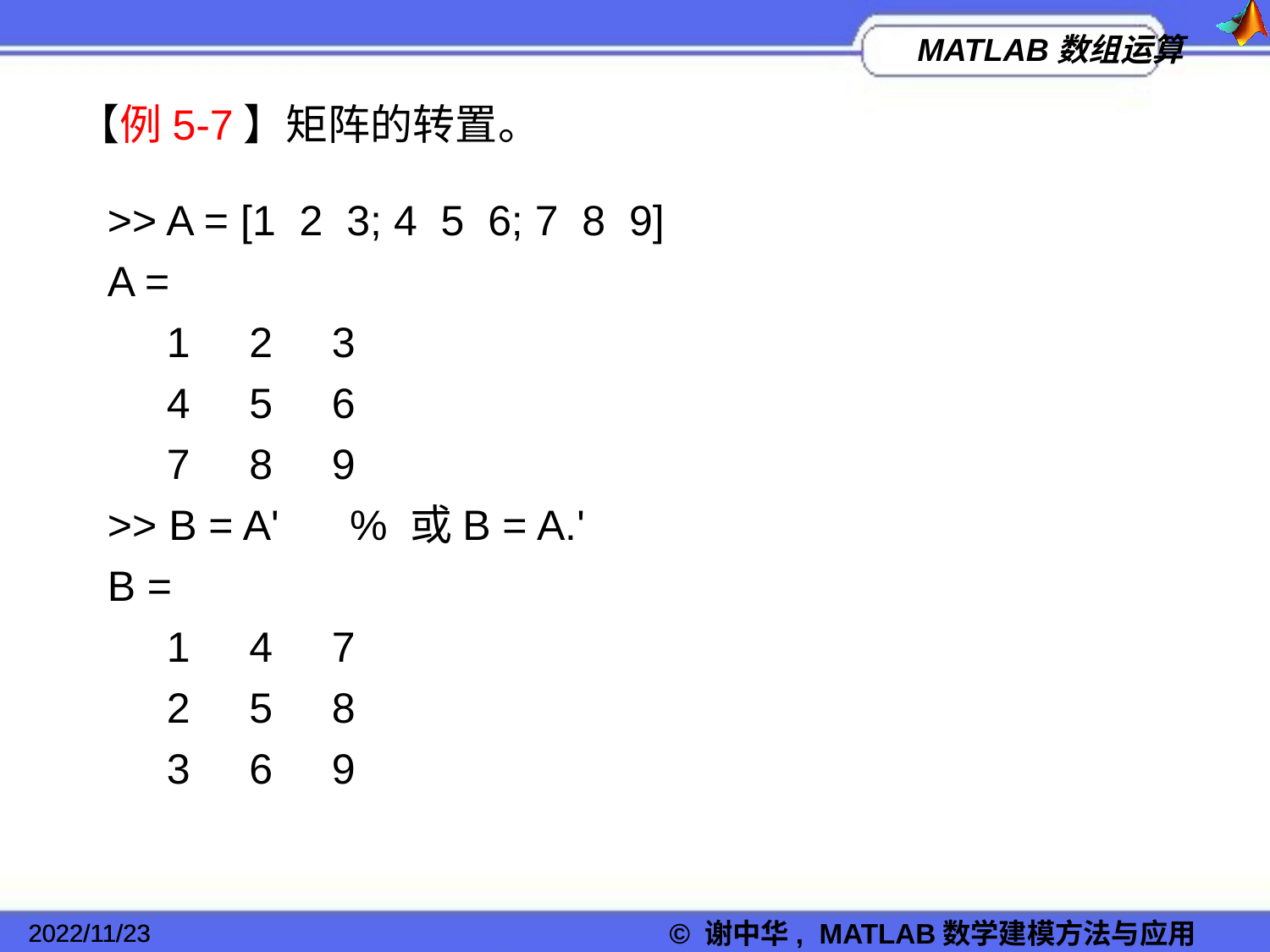

【例5-7】矩阵的转置。
>> A = [1  2  3; 4  5  6; 7  8  9]
A =
     1     2     3
     4     5     6
     7     8     9
>> B = A'      % 或B = A.'
B =
     1     4     7
     2     5     8
     3     6     9
2022/11/23
© 谢中华,  MATLAB数学建模方法与应用